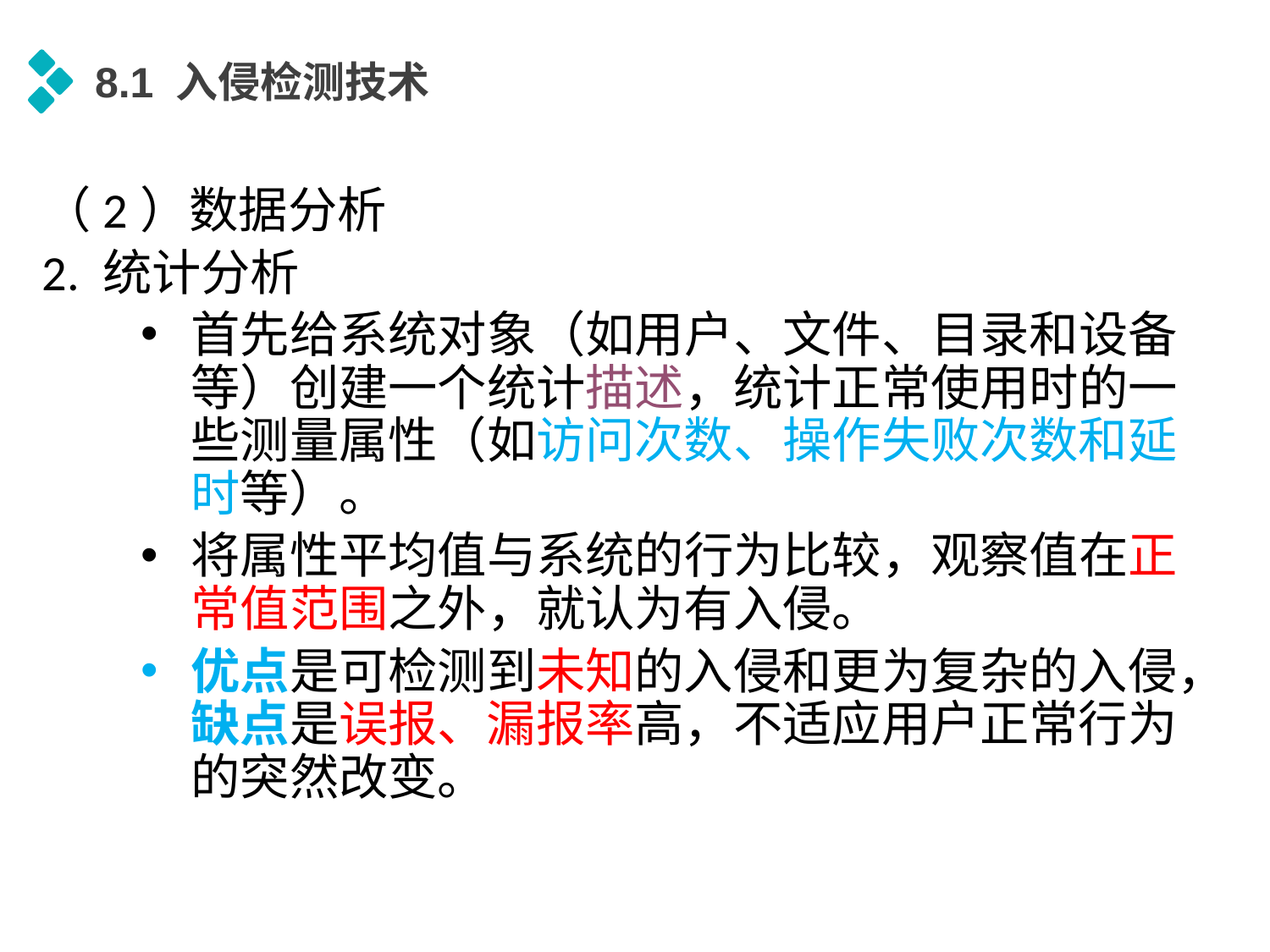

8.1 入侵检测技术

（2）数据分析
2. 统计分析
首先给系统对象（如用户、文件、目录和设备等）创建一个统计描述，统计正常使用时的一些测量属性（如访问次数、操作失败次数和延时等）。
将属性平均值与系统的行为比较，观察值在正常值范围之外，就认为有入侵。
优点是可检测到未知的入侵和更为复杂的入侵，缺点是误报、漏报率高，不适应用户正常行为的突然改变。